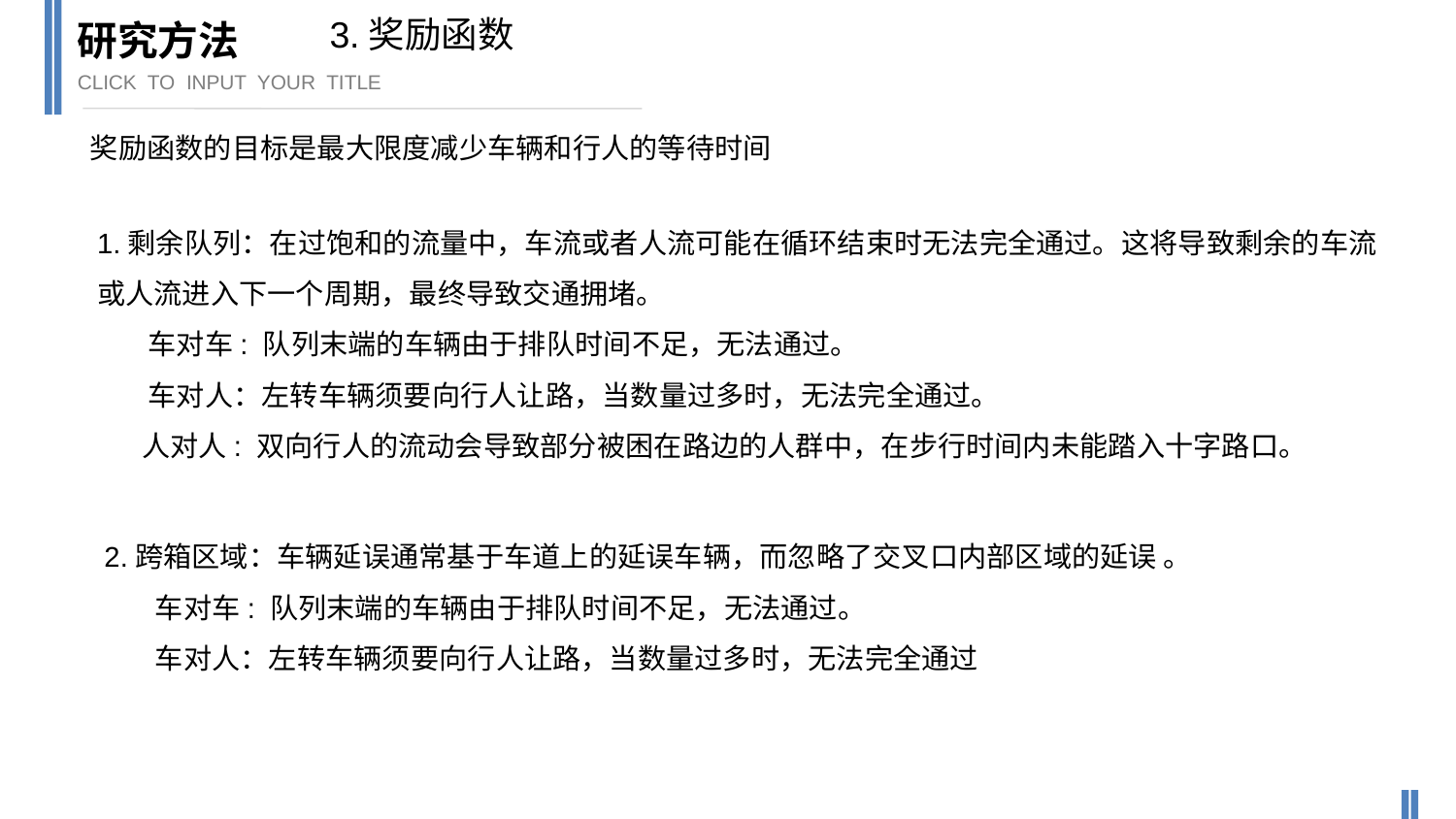

3.奖励函数
研究方法
CLICK  TO  INPUT  YOUR  TITLE
奖励函数的目标是最大限度减少车辆和行人的等待时间
1.剩余队列：在过饱和的流量中，车流或者人流可能在循环结束时无法完全通过。这将导致剩余的车流或人流进入下一个周期，最终导致交通拥堵。
       车对车: 队列末端的车辆由于排队时间不足，无法通过。
       车对人：左转车辆须要向行人让路，当数量过多时，无法完全通过。
      人对人: 双向行人的流动会导致部分被困在路边的人群中，在步行时间内未能踏入十字路口。
2.跨箱区域：车辆延误通常基于车道上的延误车辆，而忽略了交叉口内部区域的延误 。
       车对车: 队列末端的车辆由于排队时间不足，无法通过。
       车对人：左转车辆须要向行人让路，当数量过多时，无法完全通过